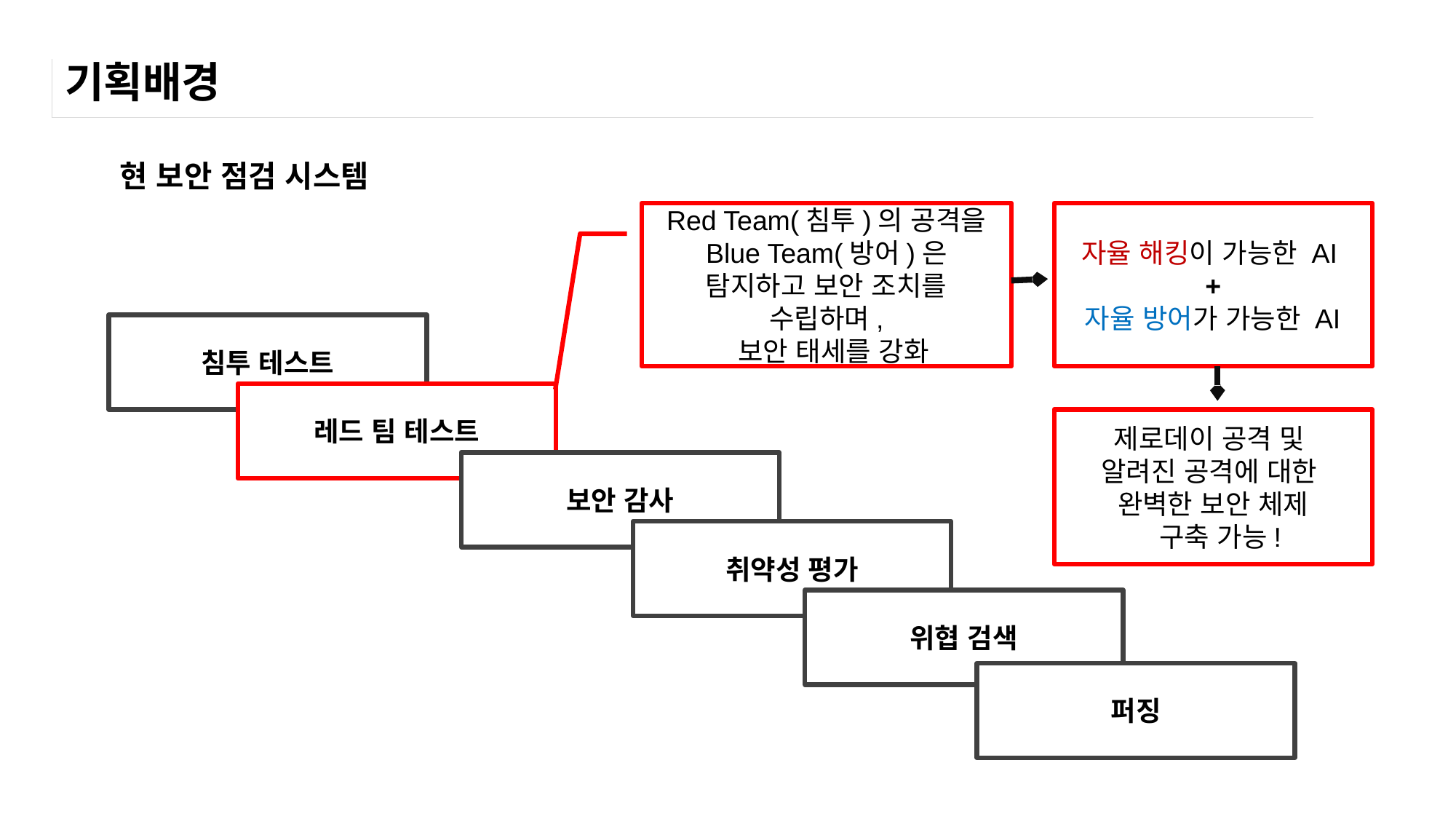

# 기획배경
현 보안 점검 시스템
자율 해킹이 가능한 AI
+
 자율 방어가 가능한 AI
Red Team(침투)의 공격을 Blue Team(방어)은 탐지하고 보안 조치를 수립하며,
 보안 태세를 강화
침투 테스트
레드 팀 테스트
제로데이 공격 및
알려진 공격에 대한
완벽한 보안 체제
 구축 가능!
보안 감사
취약성 평가
위협 검색
퍼징